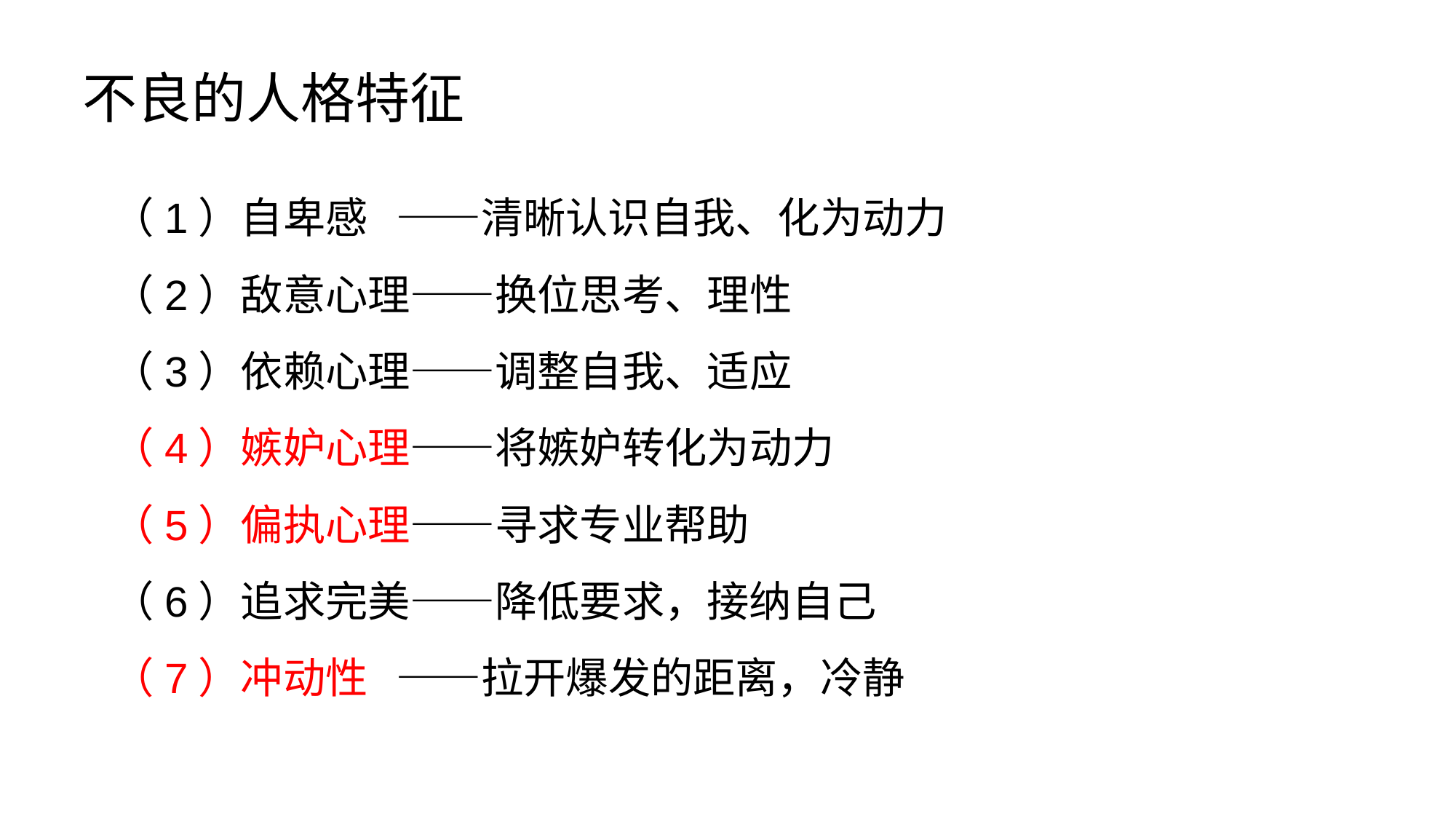

# 不良的人格特征
（1）自卑感   ——清晰认识自我、化为动力
（2）敌意心理——换位思考、理性
（3）依赖心理——调整自我、适应
（4）嫉妒心理——将嫉妒转化为动力
（5）偏执心理——寻求专业帮助
（6）追求完美——降低要求，接纳自己
（7）冲动性   ——拉开爆发的距离，冷静